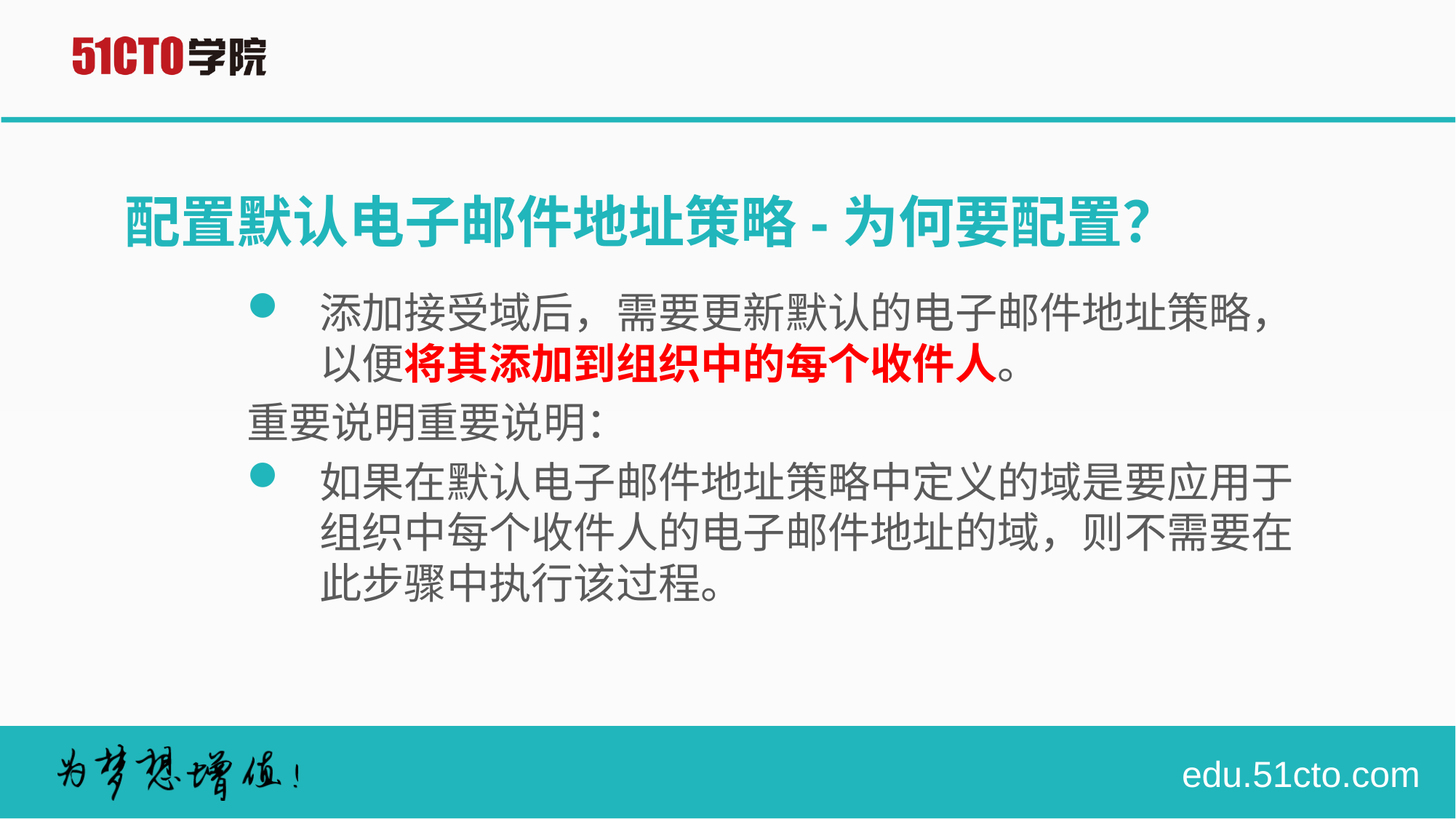

# 配置默认电子邮件地址策略-为何要配置？
添加接受域后，需要更新默认的电子邮件地址策略，以便将其添加到组织中的每个收件人。
重要说明重要说明：
如果在默认电子邮件地址策略中定义的域是要应用于组织中每个收件人的电子邮件地址的域，则不需要在此步骤中执行该过程。